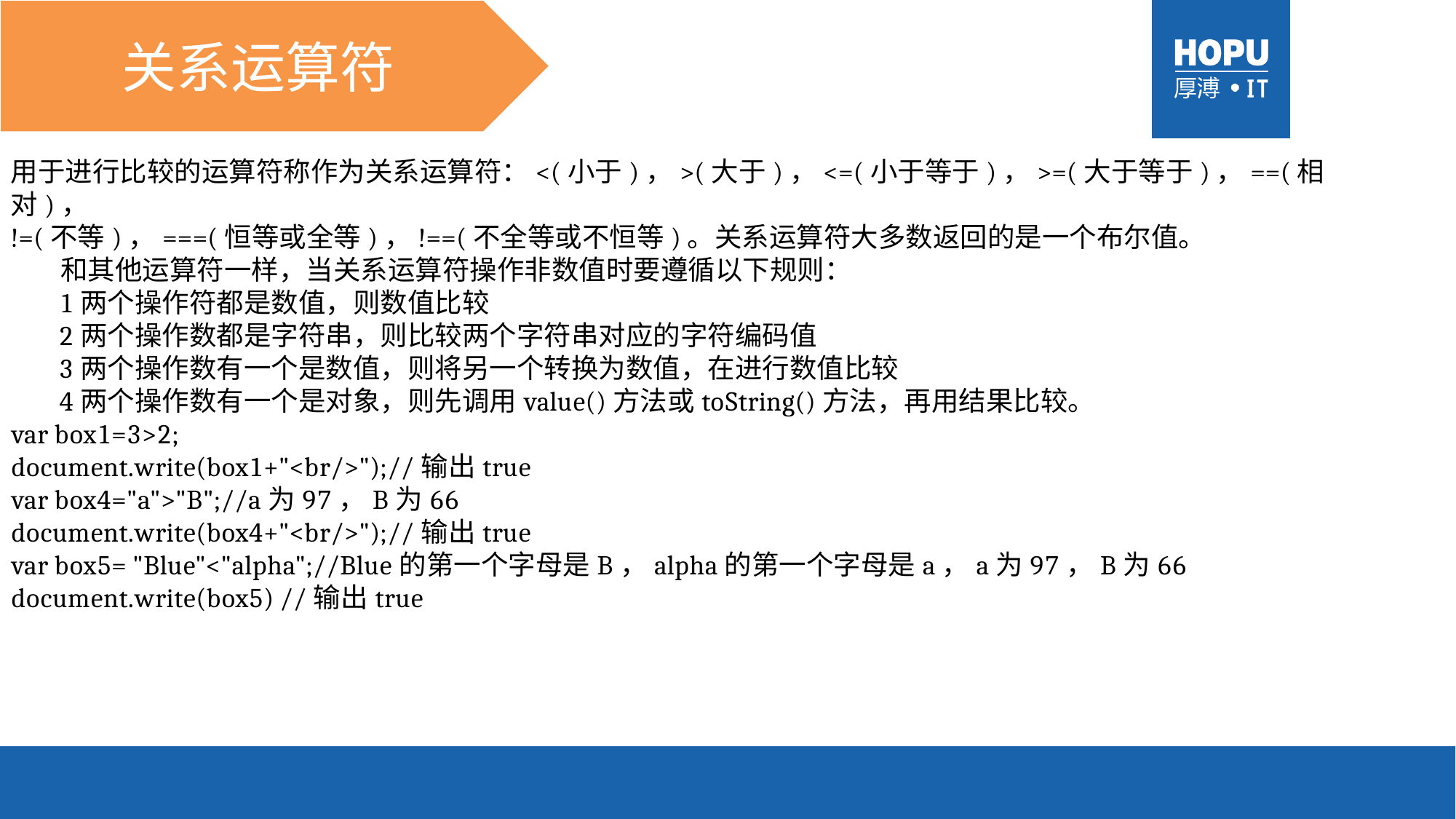

关系运算符
用于进行比较的运算符称作为关系运算符：<(小于)，>(大于)，<=(小于等于)，>=(大于等于)，==(相对)，
!=(不等)，===(恒等或全等)，!==(不全等或不恒等)。关系运算符大多数返回的是一个布尔值。
       和其他运算符一样，当关系运算符操作非数值时要遵循以下规则：
        1两个操作符都是数值，则数值比较
        2两个操作数都是字符串，则比较两个字符串对应的字符编码值
        3两个操作数有一个是数值，则将另一个转换为数值，在进行数值比较
        4两个操作数有一个是对象，则先调用value()方法或toString()方法，再用结果比较。
var box1=3>2;
document.write(box1+"<br/>");//输出true
var box4="a">"B";//a为97，B为66
document.write(box4+"<br/>");//输出true
var box5= "Blue"<"alpha";//Blue的第一个字母是B，alpha的第一个字母是a，a为97，B为66
document.write(box5) //输出true